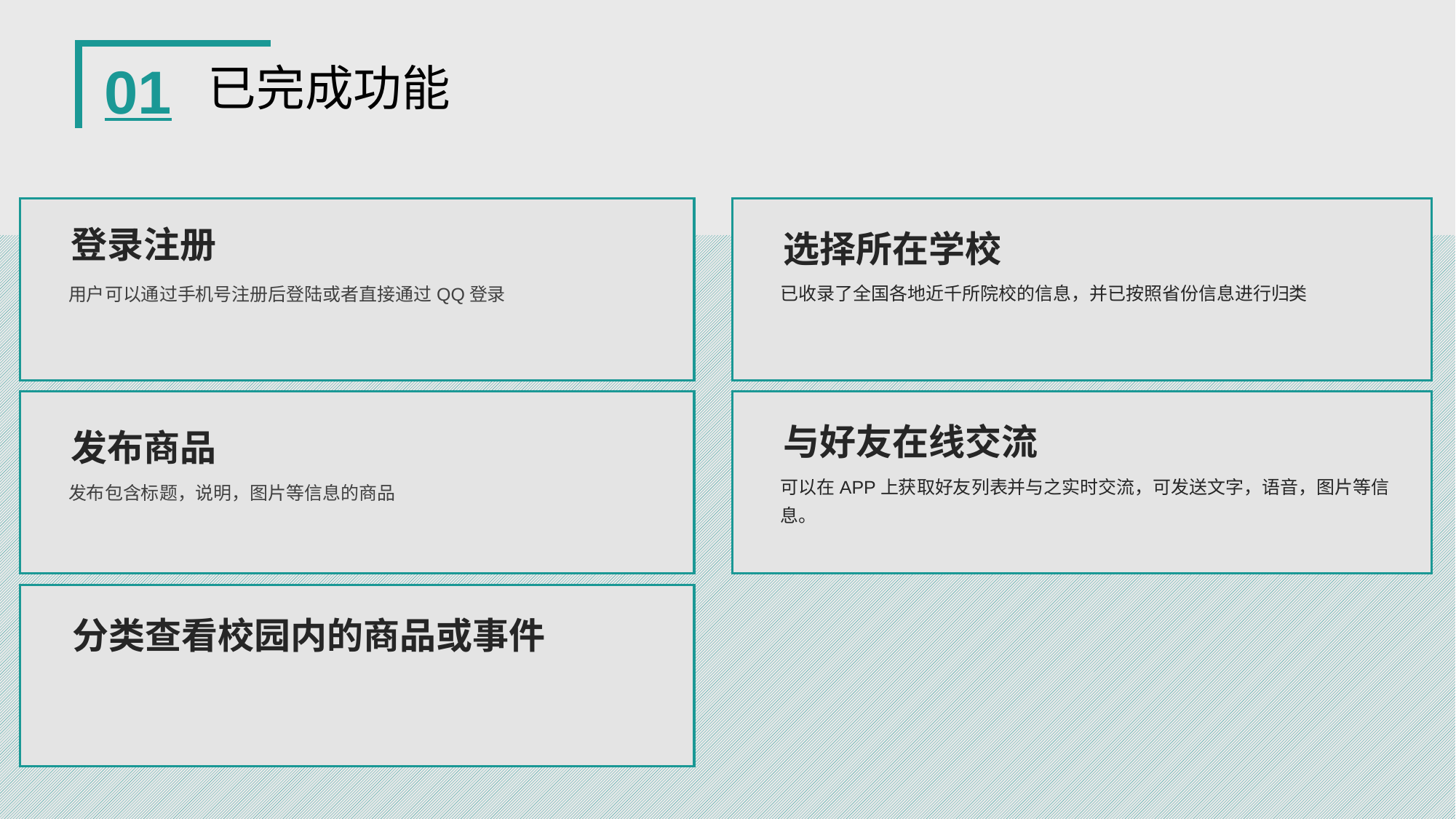

01
已完成功能

登录注册
选择所在学校
已收录了全国各地近千所院校的信息，并已按照省份信息进行归类
用户可以通过手机号注册后登陆或者直接通过QQ登录

与好友在线交流
发布商品
可以在APP上获取好友列表并与之实时交流，可发送文字，语音，图片等信息。
发布包含标题，说明，图片等信息的商品

分类查看校园内的商品或事件